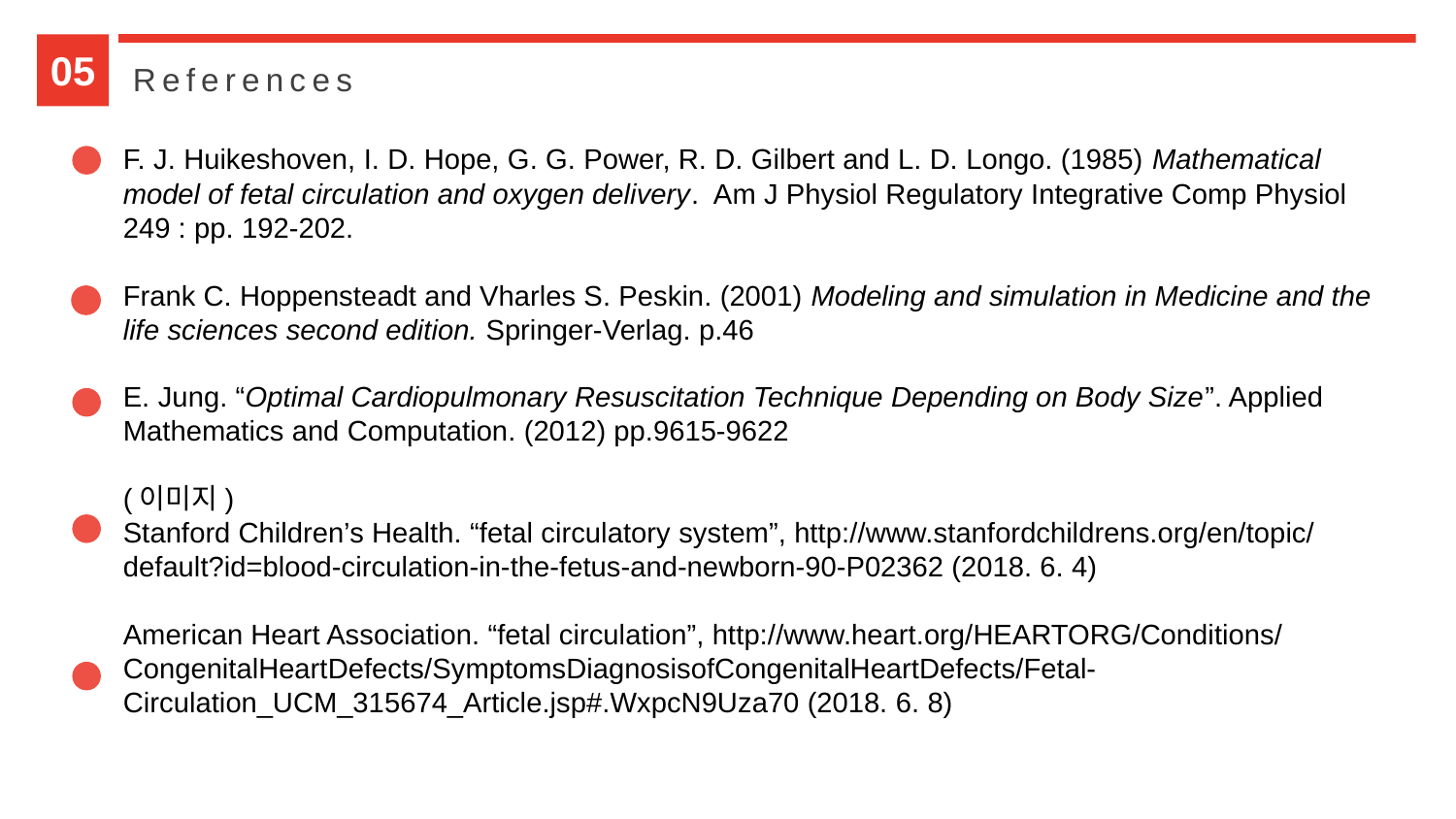

05
References
F. J. Huikeshoven, I. D. Hope, G. G. Power, R. D. Gilbert and L. D. Longo. (1985) Mathematical model of fetal circulation and oxygen delivery.  Am J Physiol Regulatory Integrative Comp Physiol 249 : pp. 192-202.

Frank C. Hoppensteadt and Vharles S. Peskin. (2001) Modeling and simulation in Medicine and the life sciences second edition. Springer-Verlag. p.46

E. Jung. “Optimal Cardiopulmonary Resuscitation Technique Depending on Body Size”. Applied Mathematics and Computation. (2012) pp.9615-9622

(이미지)
Stanford Children’s Health. “fetal circulatory system”, http://www.stanfordchildrens.org/en/topic/default?id=blood-circulation-in-the-fetus-and-newborn-90-P02362 (2018. 6. 4)

American Heart Association. “fetal circulation”, http://www.heart.org/HEARTORG/Conditions/CongenitalHeartDefects/SymptomsDiagnosisofCongenitalHeartDefects/Fetal-Circulation_UCM_315674_Article.jsp#.WxpcN9Uza70 (2018. 6. 8)